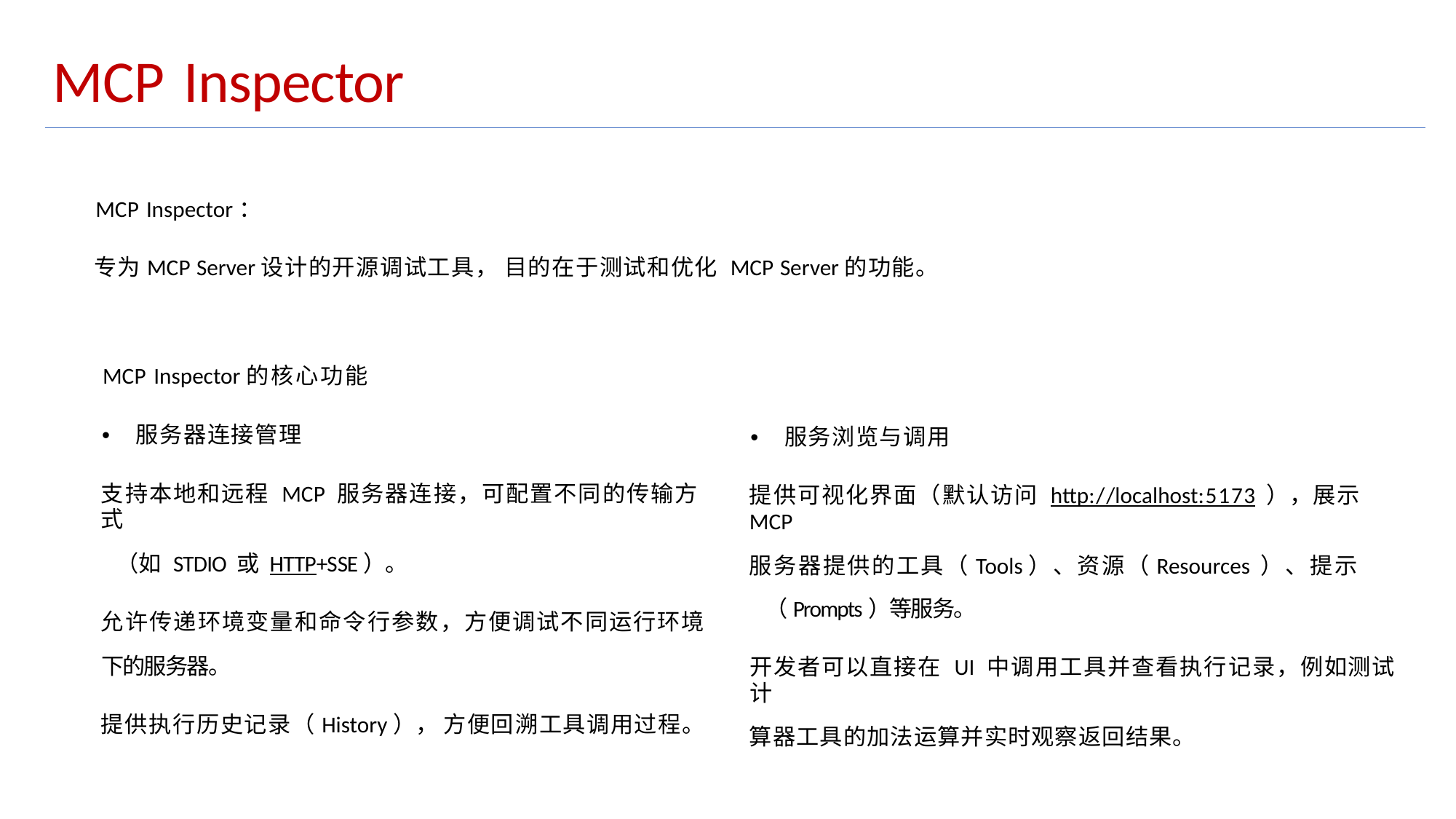

MCP Inspector

MCP Inspector：

专为MCP Server设计的开源调试工具， 目的在于测试和优化 MCP Server的功能。

MCP Inspector的核心功能

•   服务器连接管理

支持本地和远程 MCP 服务器连接，可配置不同的传输方式
（如 STDIO 或 HTTP+SSE）。

允许传递环境变量和命令行参数，方便调试不同运行环境
下的服务器。

提供执行历史记录（History）， 方便回溯工具调用过程。

•   服务浏览与调用

提供可视化界面（默认访问 http://localhost:5173 ），展示 MCP
服务器提供的工具（Tools）、资源（Resources ）、提示
（Prompts）等服务。

开发者可以直接在 UI 中调用工具并查看执行记录，例如测试计
算器工具的加法运算并实时观察返回结果。